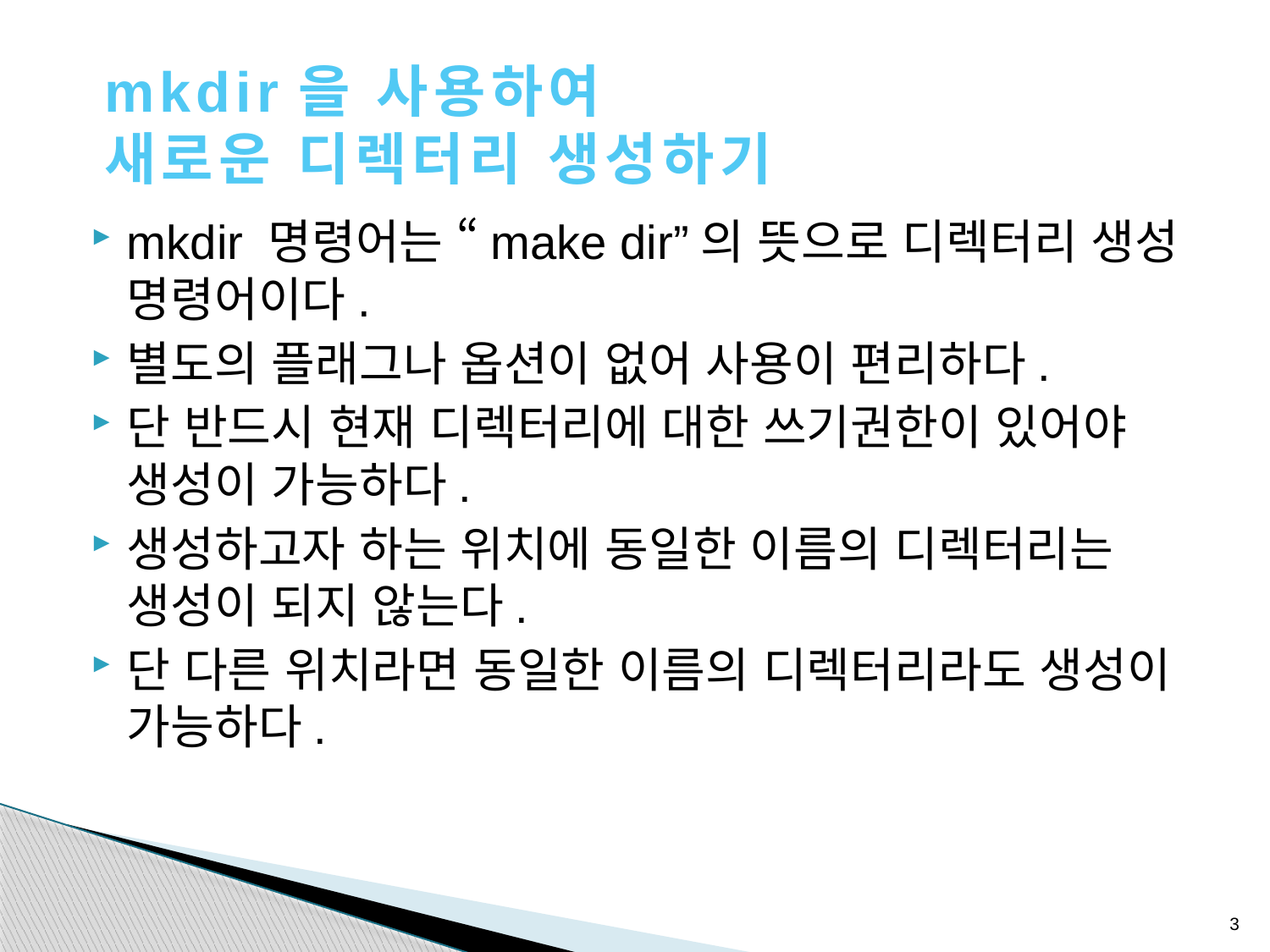

mkdir을 사용하여
새로운 디렉터리 생성하기
mkdir 명령어는 “make dir”의 뜻으로 디렉터리 생성 명령어이다.
별도의 플래그나 옵션이 없어 사용이 편리하다.
단 반드시 현재 디렉터리에 대한 쓰기권한이 있어야 생성이 가능하다.
생성하고자 하는 위치에 동일한 이름의 디렉터리는 생성이 되지 않는다.
단 다른 위치라면 동일한 이름의 디렉터리라도 생성이 가능하다.

3